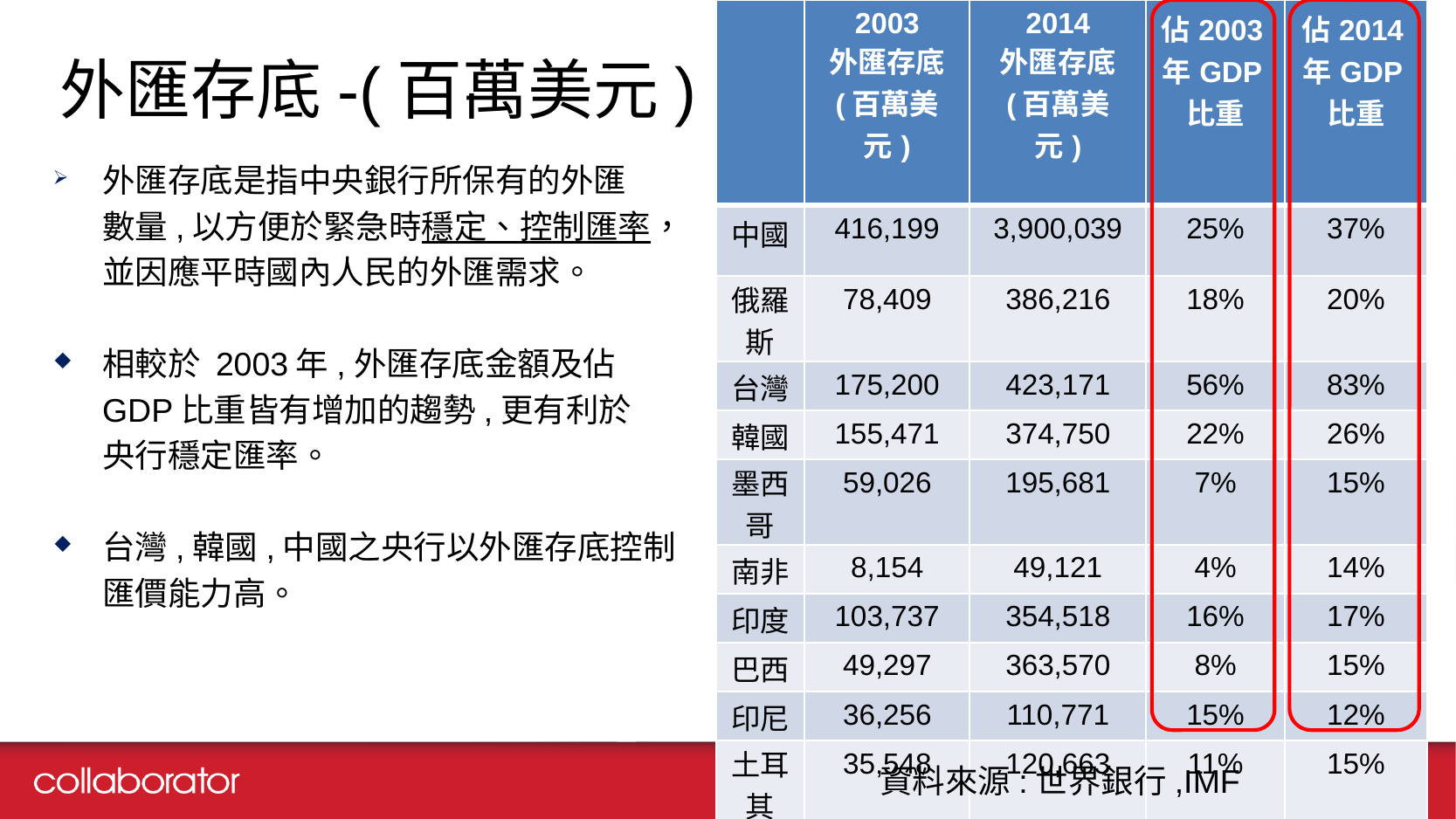

|  | 2003 外匯存底 (百萬美元) | 2014 外匯存底 (百萬美元) | 佔2003年GDP比重 | 佔2014年GDP比重 |
| --- | --- | --- | --- | --- |
| 中國 | 416,199 | 3,900,039 | 25% | 37% |
| 俄羅斯 | 78,409 | 386,216 | 18% | 20% |
| 台灣 | 175,200 | 423,171 | 56% | 83% |
| 韓國 | 155,471 | 374,750 | 22% | 26% |
| 墨西哥 | 59,026 | 195,681 | 7% | 15% |
| 南非 | 8,154 | 49,121 | 4% | 14% |
| 印度 | 103,737 | 354,518 | 16% | 17% |
| 巴西 | 49,297 | 363,570 | 8% | 15% |
| 印尼 | 36,256 | 110,771 | 15% | 12% |
| 土耳其 | 35,548 | 120,663 | 11% | 15% |
# 外匯存底-(百萬美元)
| 匯存底成長率% | GDP成長率% |
| --- | --- |
| 937% | 627% |
| 492% | 432% |
| 241% | 162% |
| 241% | 207% |
| 331% | 166% |
| 602% | 199% |
| 341% | 325% |
| 737% | 419% |
| 305% | 379% |
| 339% | 263% |
外匯存底是指中央銀行所保有的外匯
	數量,以方便於緊急時穩定、控制匯率，
	並因應平時國內人民的外匯需求。

相較於 2003年,外匯存底金額及佔
	GDP比重皆有增加的趨勢,更有利於
	央行穩定匯率。

台灣,韓國,中國之央行以外匯存底控制
	匯價能力高。

資料來源:世界銀行,IMF
20